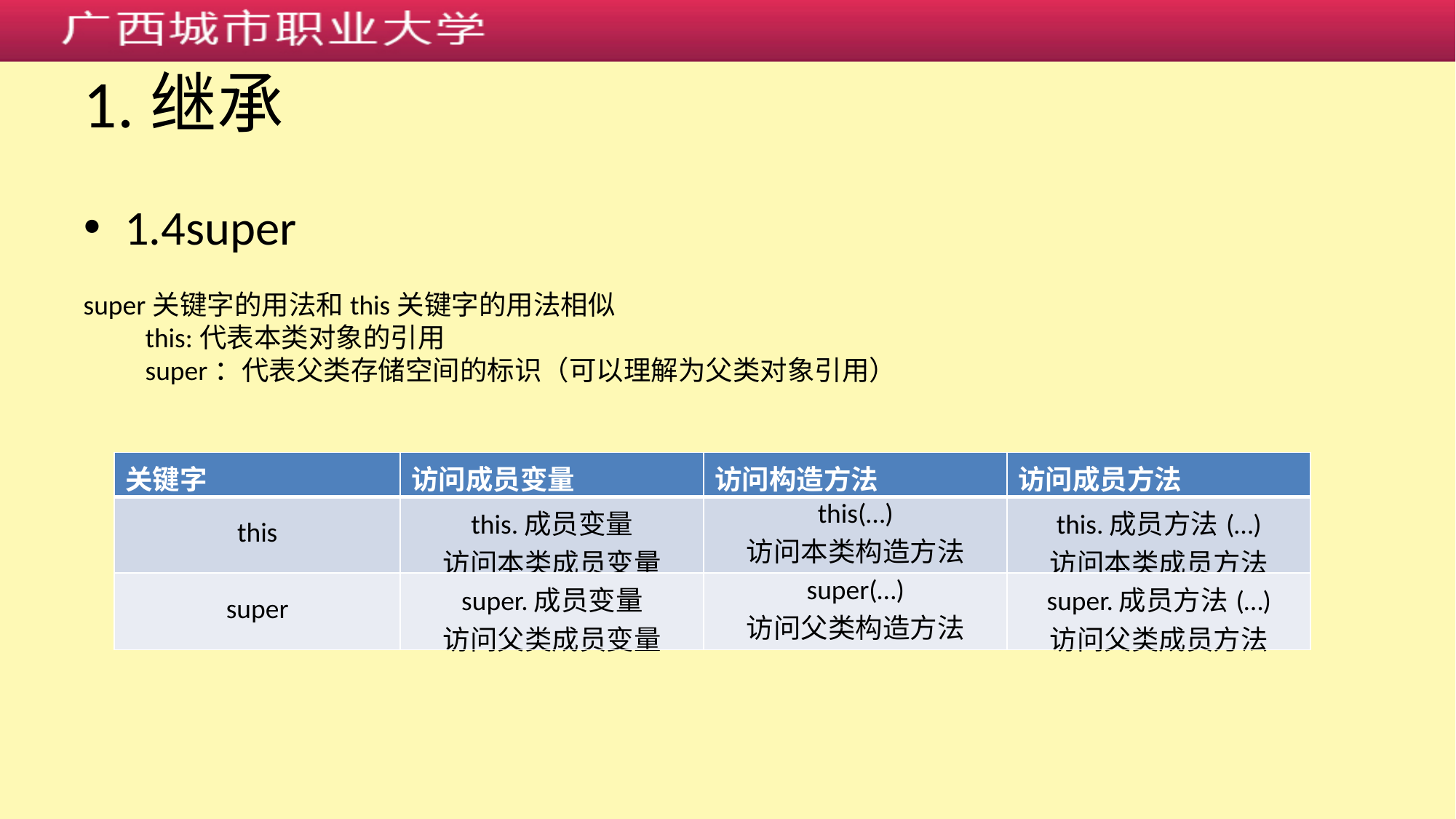

# 1.继承
1.4super
super关键字的用法和this关键字的用法相似
          this:代表本类对象的引用
          super：代表父类存储空间的标识（可以理解为父类对象引用）
| 关键字 | 访问成员变量 | 访问构造方法 | 访问成员方法 |
| --- | --- | --- | --- |
| this | this.成员变量 访问本类成员变量 | this(…) 访问本类构造方法 | this.成员方法(…) 访问本类成员方法 |
| super | super.成员变量 访问父类成员变量 | super(…) 访问父类构造方法 | super.成员方法(…) 访问父类成员方法 |